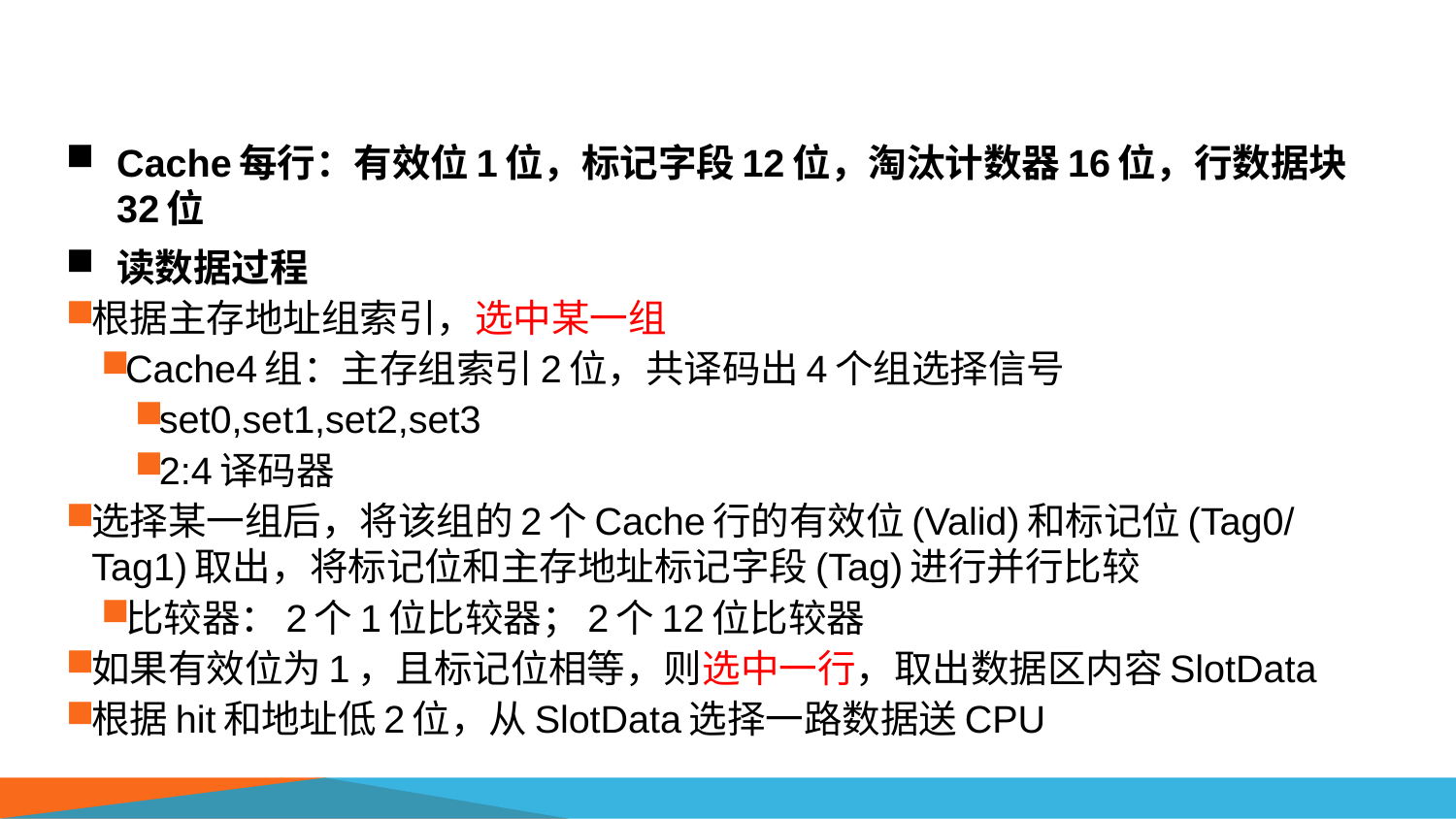

#
Cache每行：有效位1位，标记字段12位，淘汰计数器16位，行数据块32位
读数据过程
根据主存地址组索引，选中某一组
Cache4组：主存组索引2位，共译码出4个组选择信号
set0,set1,set2,set3
2:4译码器
选择某一组后，将该组的2个Cache行的有效位(Valid)和标记位(Tag0/Tag1)取出，将标记位和主存地址标记字段(Tag)进行并行比较
比较器：2个1位比较器；2个12位比较器
如果有效位为1，且标记位相等，则选中一行，取出数据区内容SlotData
根据hit和地址低2位，从SlotData选择一路数据送CPU